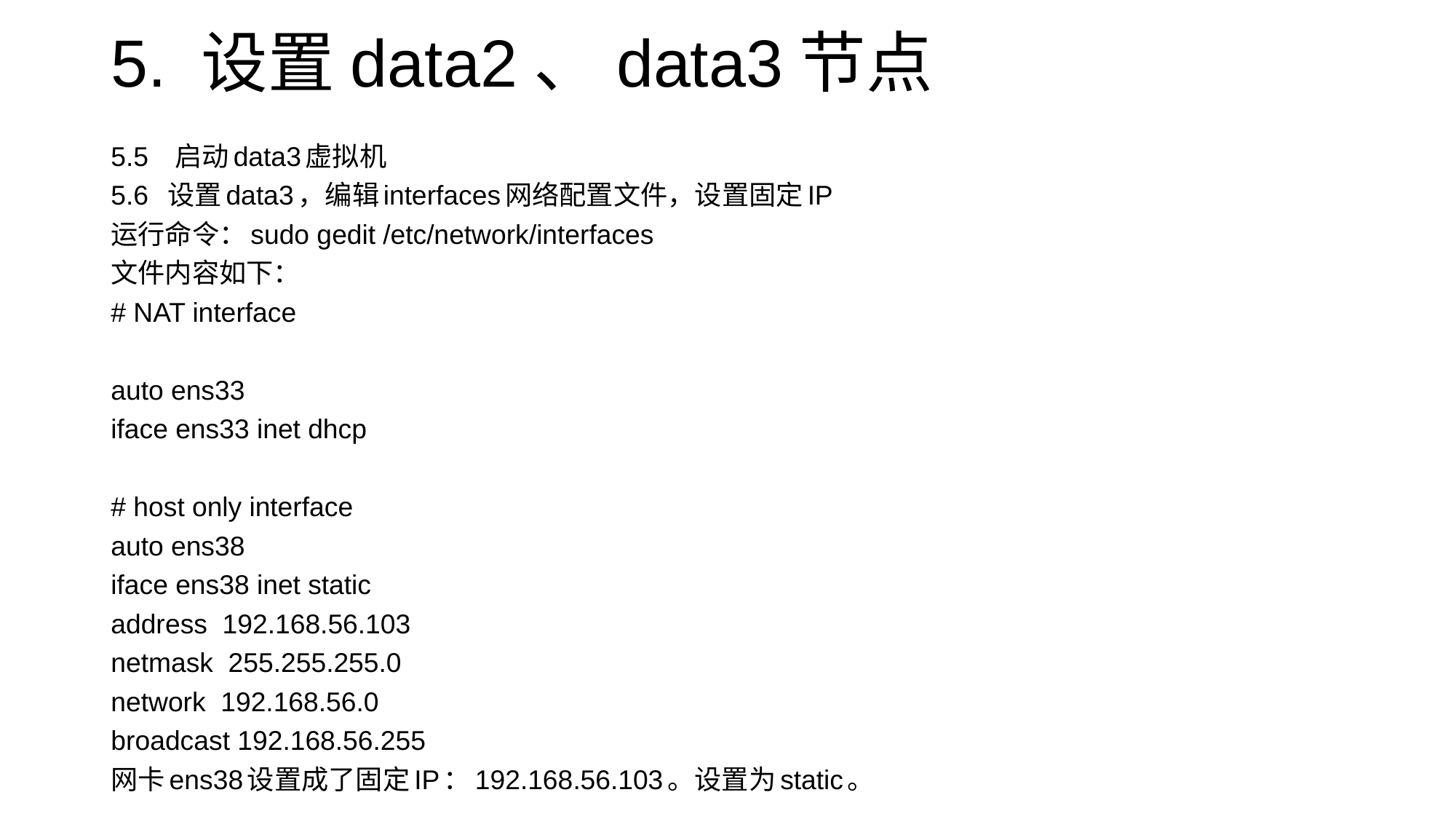

# 5. 设置data2、data3节点
5.5   启动data3虚拟机
5.6  设置data3，编辑interfaces网络配置文件，设置固定IP
运行命令：sudo gedit /etc/network/interfaces
文件内容如下：
# NAT interface

auto ens33
iface ens33 inet dhcp

# host only interface
auto ens38
iface ens38 inet static
address  192.168.56.103
netmask  255.255.255.0
network  192.168.56.0
broadcast 192.168.56.255
网卡ens38设置成了固定IP：192.168.56.103。设置为static。